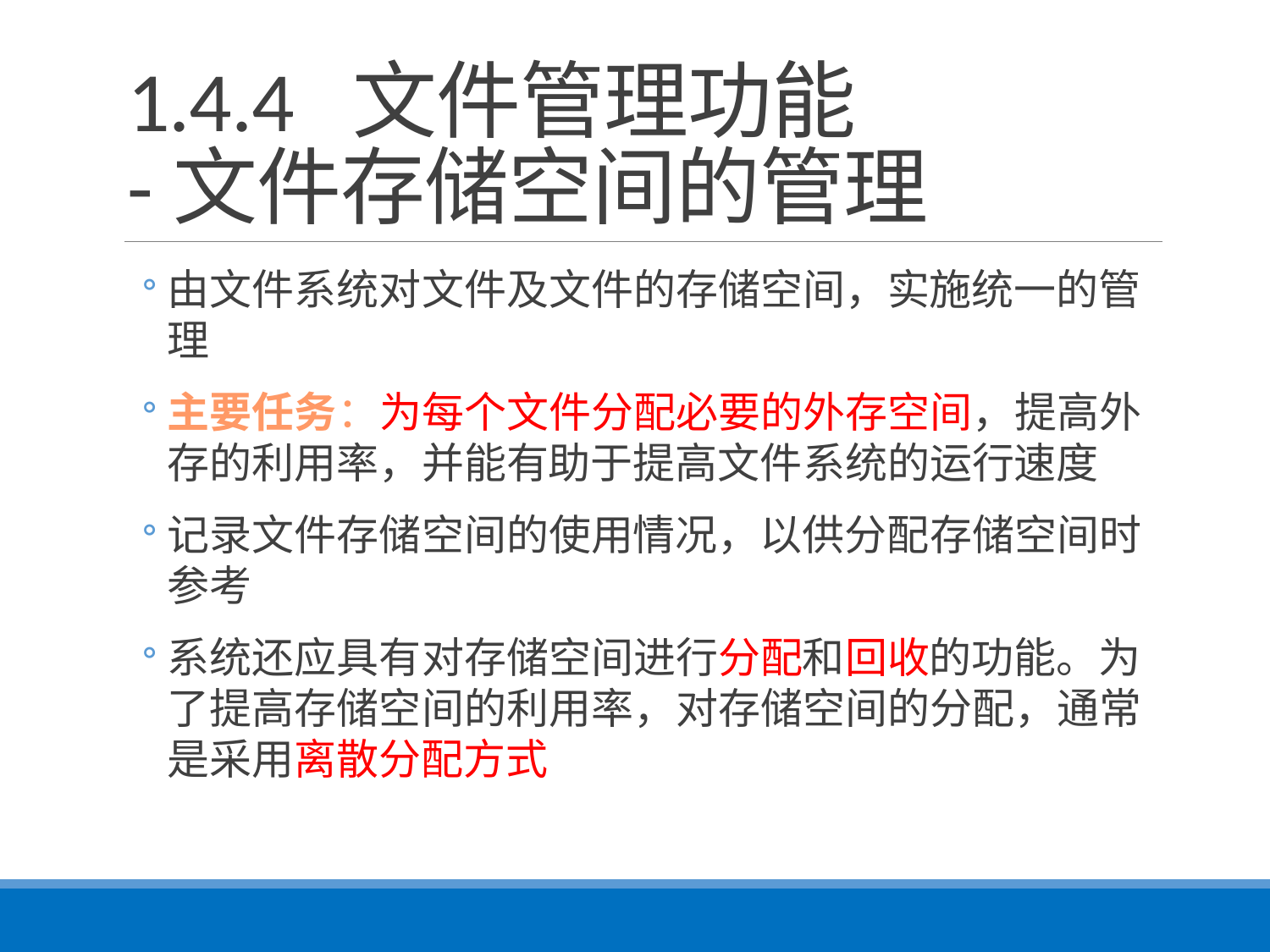

# 1.4.4  文件管理功能 -文件存储空间的管理
由文件系统对文件及文件的存储空间，实施统一的管理
主要任务：为每个文件分配必要的外存空间，提高外存的利用率，并能有助于提高文件系统的运行速度
记录文件存储空间的使用情况，以供分配存储空间时参考
系统还应具有对存储空间进行分配和回收的功能。为了提高存储空间的利用率，对存储空间的分配，通常是采用离散分配方式